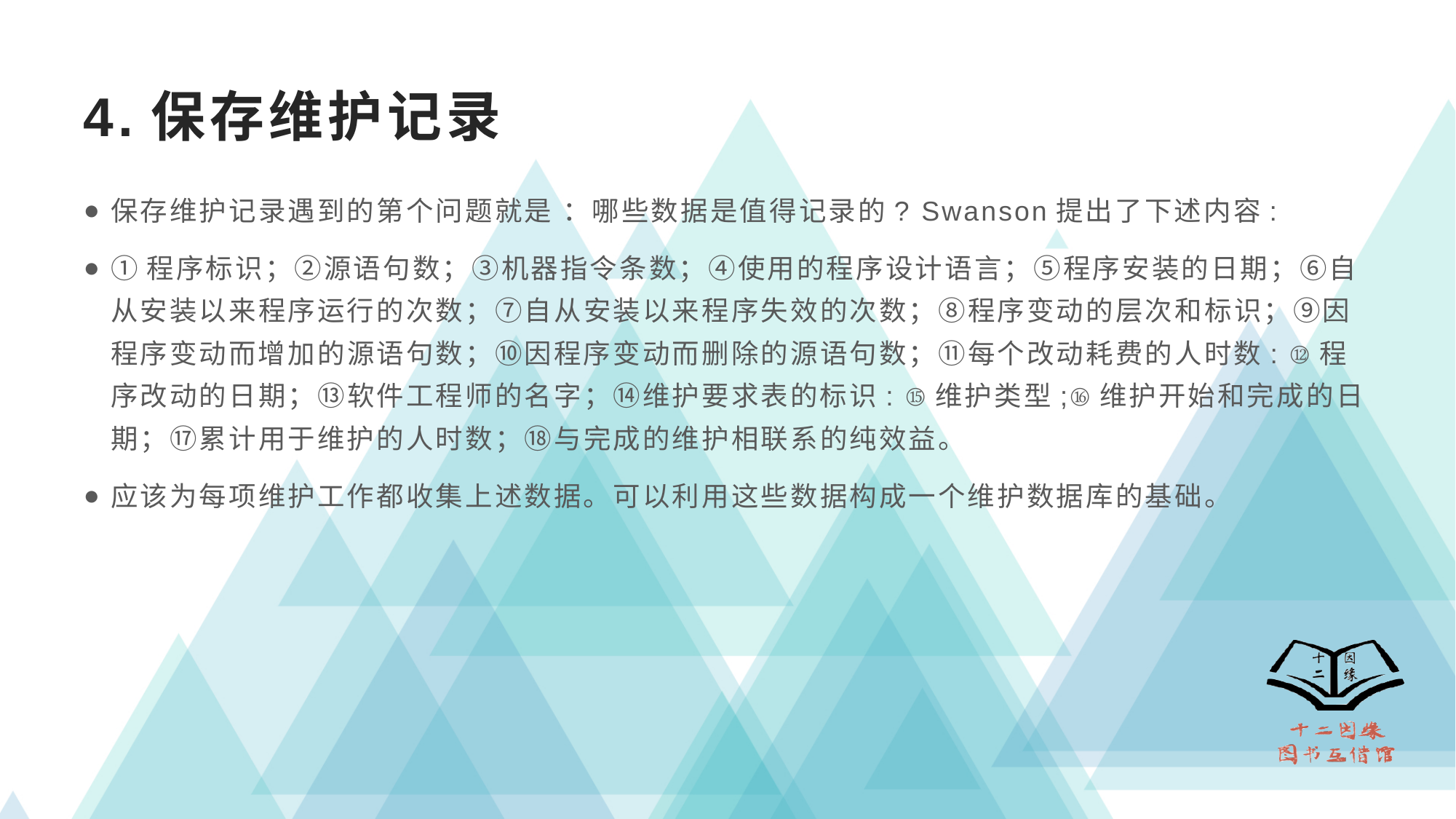

# 4.保存维护记录
保存维护记录遇到的第个问题就是 ：哪些数据是值得记录的? Swanson提出了下述内容:
①程序标识；②源语句数；③机器指令条数；④使用的程序设计语言；⑤程序安装的日期；⑥自从安装以来程序运行的次数；⑦自从安装以来程序失效的次数；⑧程序变动的层次和标识；⑨因程序变动而增加的源语句数；⑩因程序变动而删除的源语句数；⑪每个改动耗费的人时数: ⑫程序改动的日期；⑬软件工程师的名字；⑭维护要求表的标识: ⑮维护类型;⑯维护开始和完成的日期；⑰累计用于维护的人时数；⑱与完成的维护相联系的纯效益。
应该为每项维护工作都收集上述数据。可以利用这些数据构成一个维护数据库的基础。